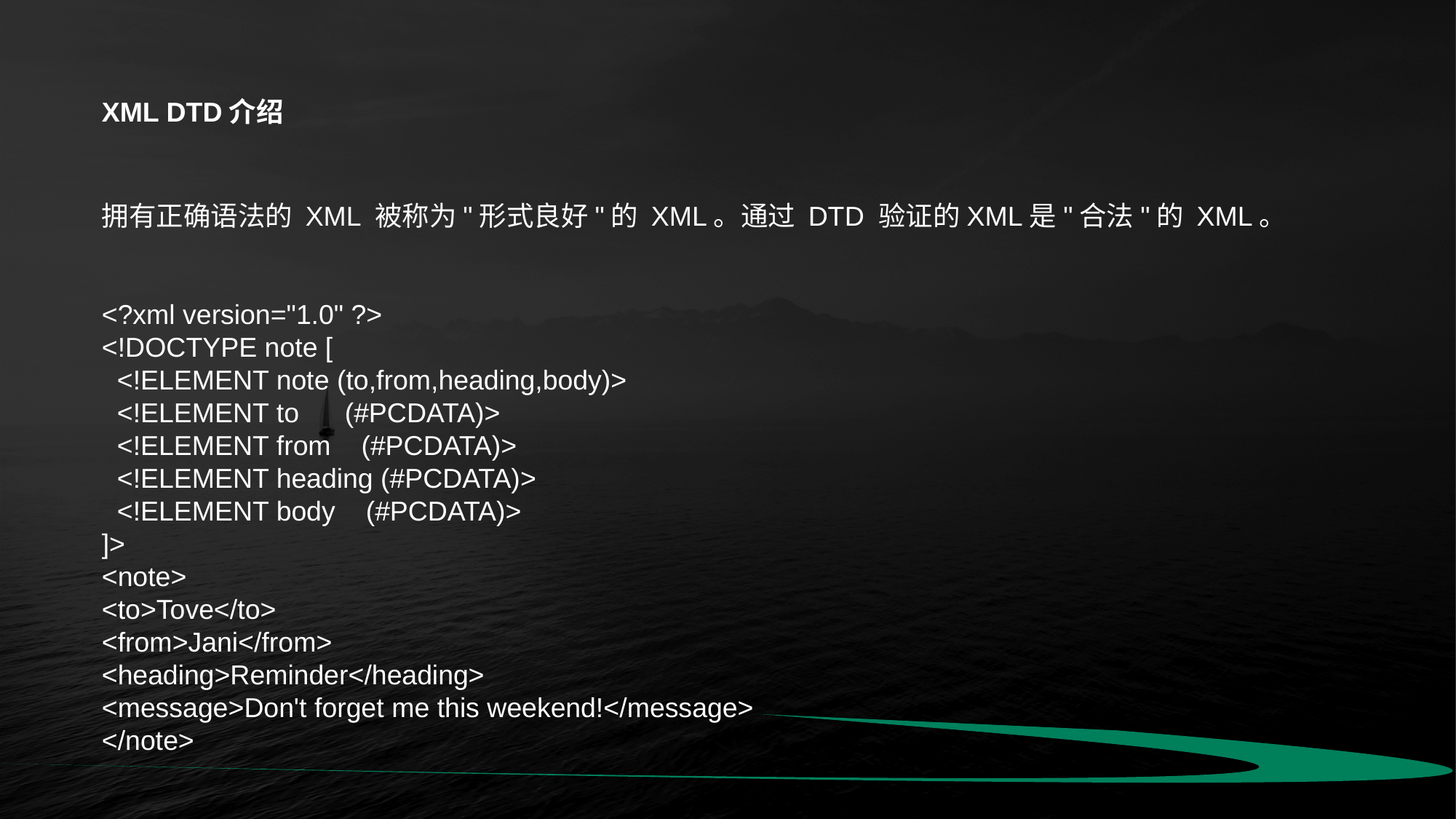

XML DTD介绍
拥有正确语法的 XML 被称为"形式良好"的 XML。通过 DTD 验证的XML是"合法"的 XML。

<?xml version="1.0" ?>
<!DOCTYPE note [
  <!ELEMENT note (to,from,heading,body)>
  <!ELEMENT to      (#PCDATA)>
  <!ELEMENT from    (#PCDATA)>
  <!ELEMENT heading (#PCDATA)>
  <!ELEMENT body    (#PCDATA)>
]>
<note>
<to>Tove</to>
<from>Jani</from>
<heading>Reminder</heading>
<message>Don't forget me this weekend!</message>
</note>